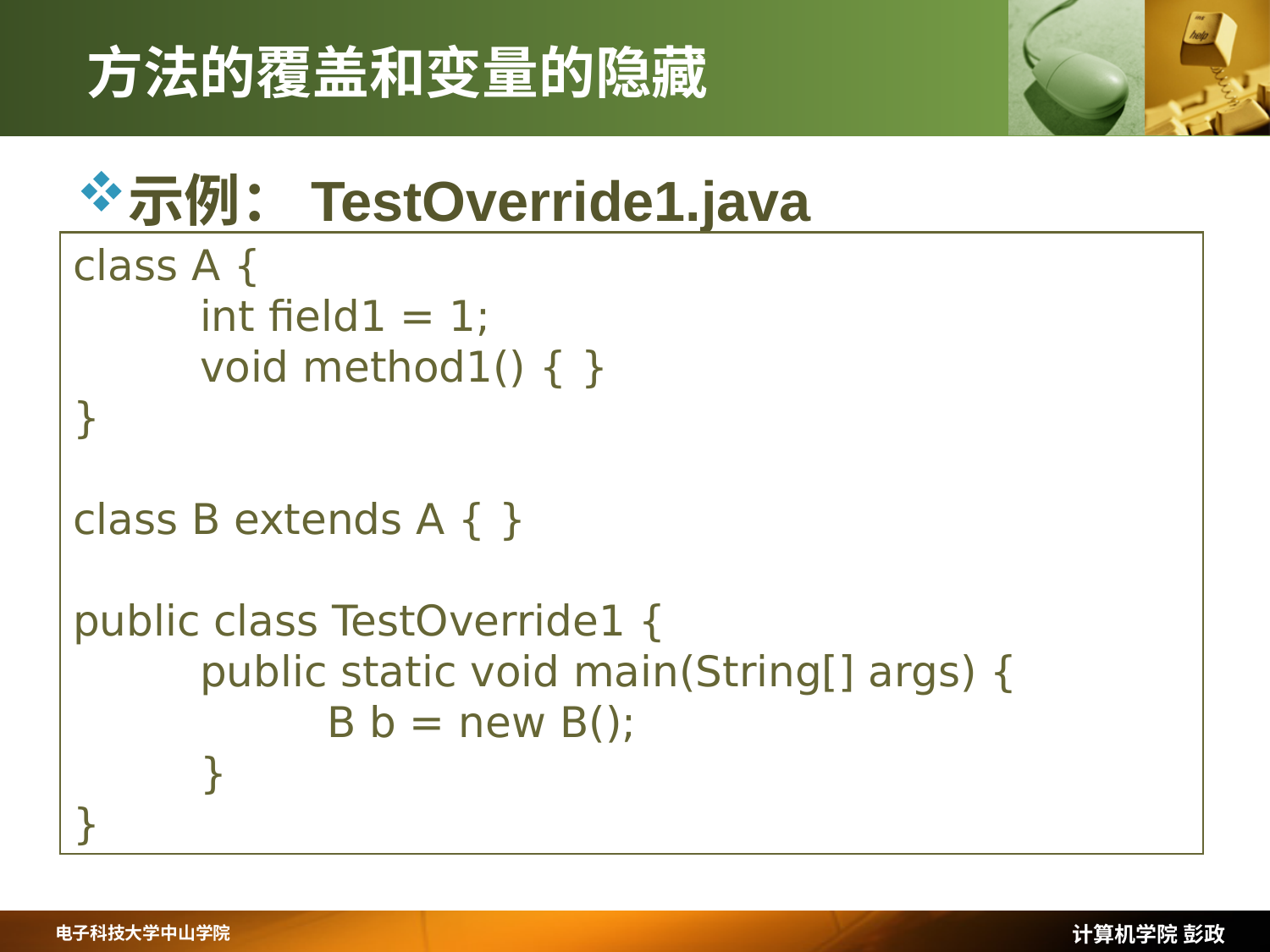

# 方法的覆盖和变量的隐藏
示例：TestOverride1.java

class A {
	int field1 = 1;
	void method1() {	}
}

class B extends A { }

public class TestOverride1 {
	public static void main(String[] args) {
		B b = new B();
	}
}
计算机学院 彭政
电子科技大学中山学院